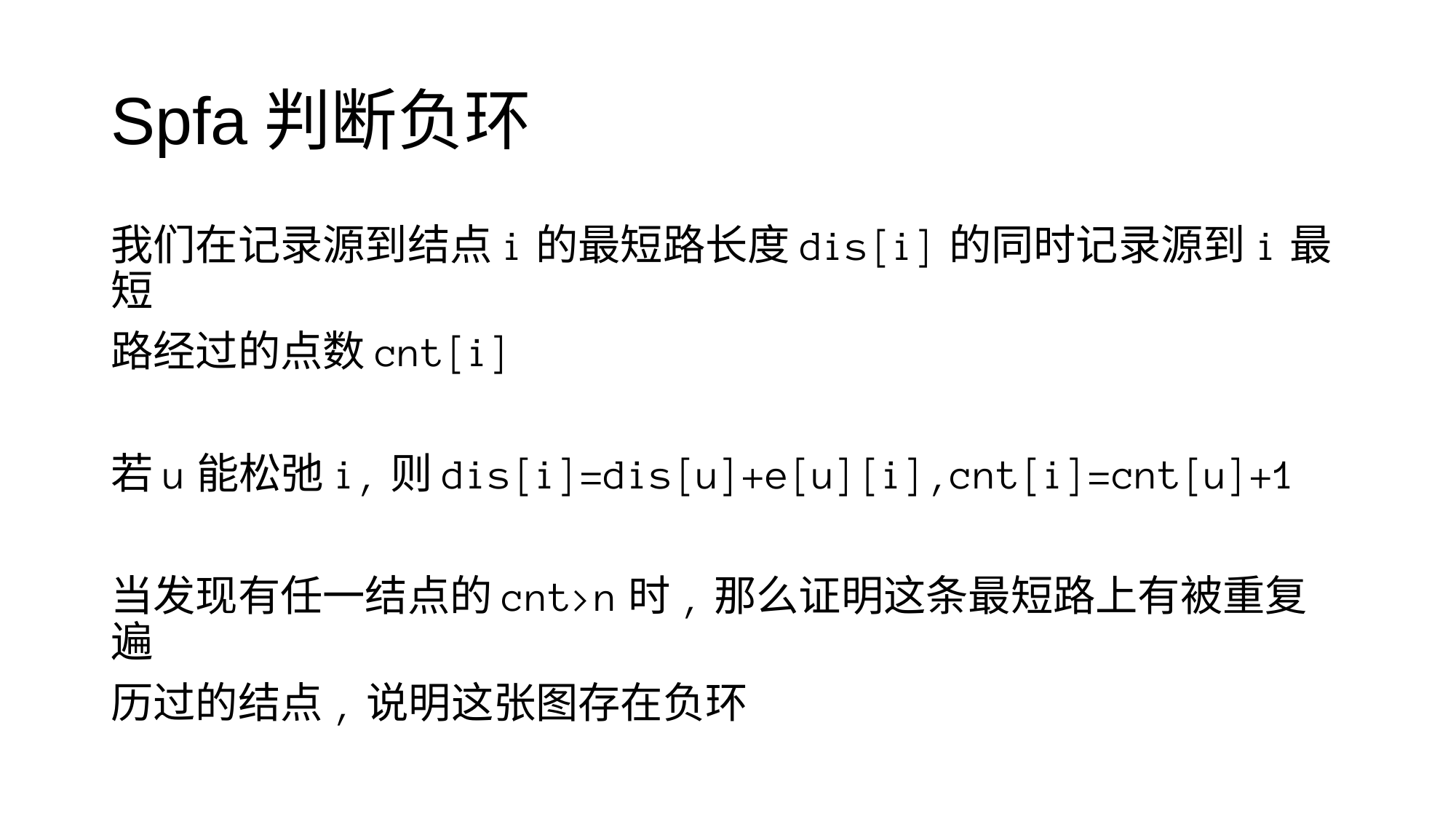

# Spfa判断负环
我们在记录源到结点i的最短路长度dis[i]的同时记录源到i最短
路经过的点数cnt[i]

若u能松弛i,则dis[i]=dis[u]+e[u][i],cnt[i]=cnt[u]+1

当发现有任一结点的cnt>n时,那么证明这条最短路上有被重复遍
历过的结点,说明这张图存在负环